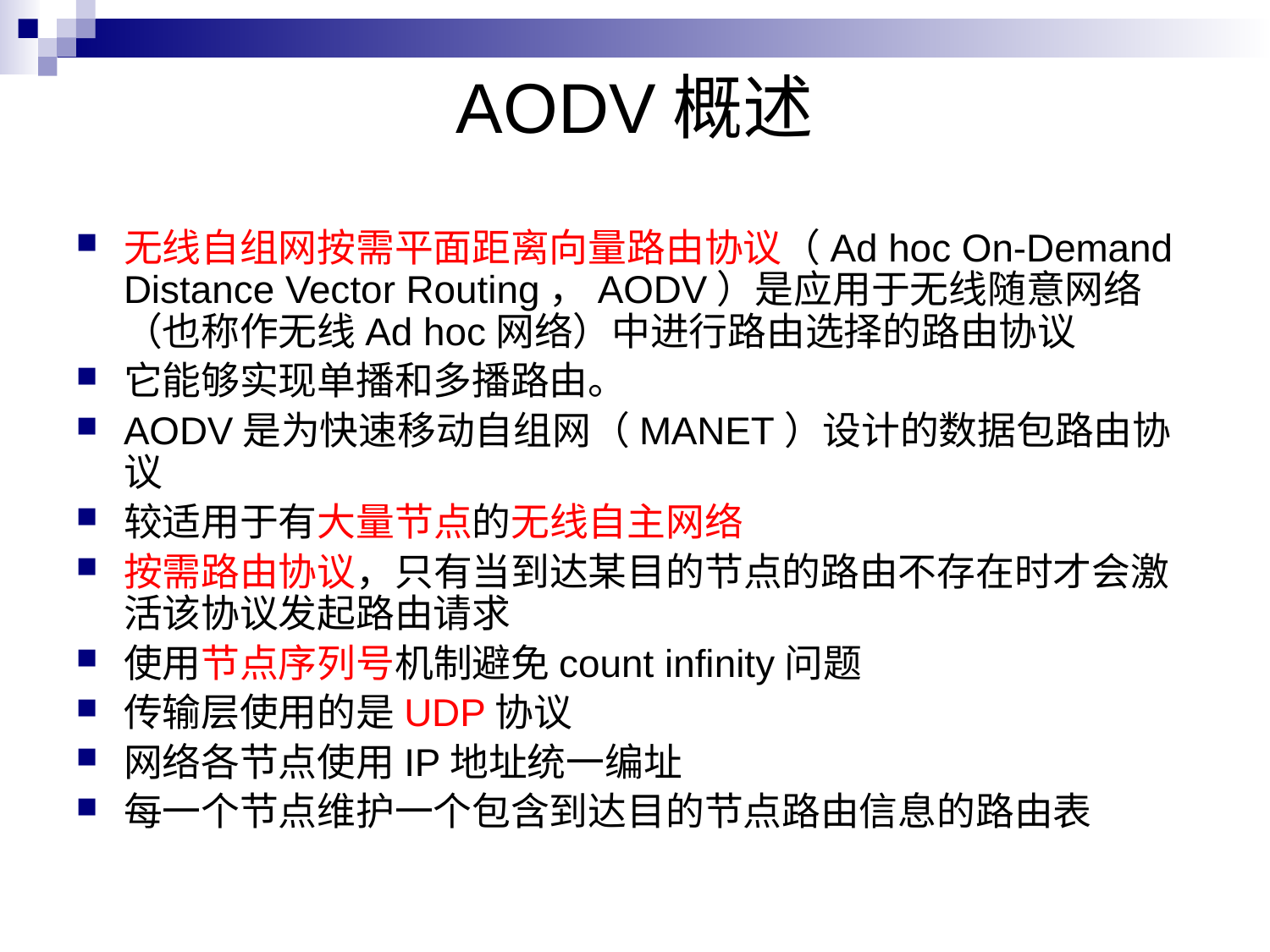

# AODV概述
无线自组网按需平面距离向量路由协议（Ad hoc On-Demand Distance Vector Routing，AODV）是应用于无线随意网络（也称作无线Ad hoc网络）中进行路由选择的路由协议
它能够实现单播和多播路由。
AODV是为快速移动自组网（MANET）设计的数据包路由协议
较适用于有大量节点的无线自主网络
按需路由协议，只有当到达某目的节点的路由不存在时才会激活该协议发起路由请求
使用节点序列号机制避免count infinity问题
传输层使用的是UDP协议
网络各节点使用IP地址统一编址
每一个节点维护一个包含到达目的节点路由信息的路由表
3